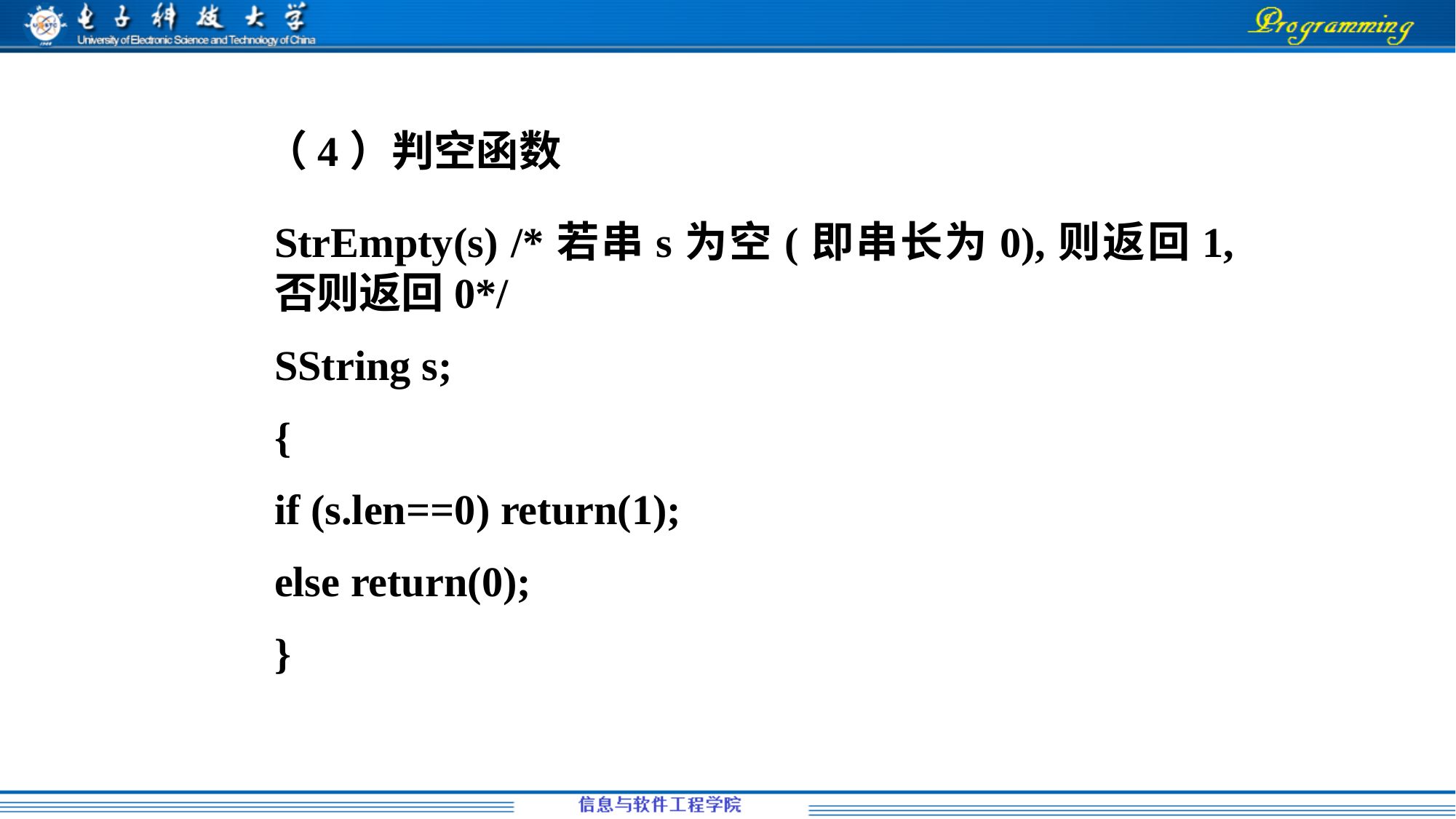

（4）判空函数
StrEmpty(s) /*若串s为空(即串长为0),则返回1,否则返回0*/
SString s;
{
if (s.len==0) return(1);
else return(0);
}